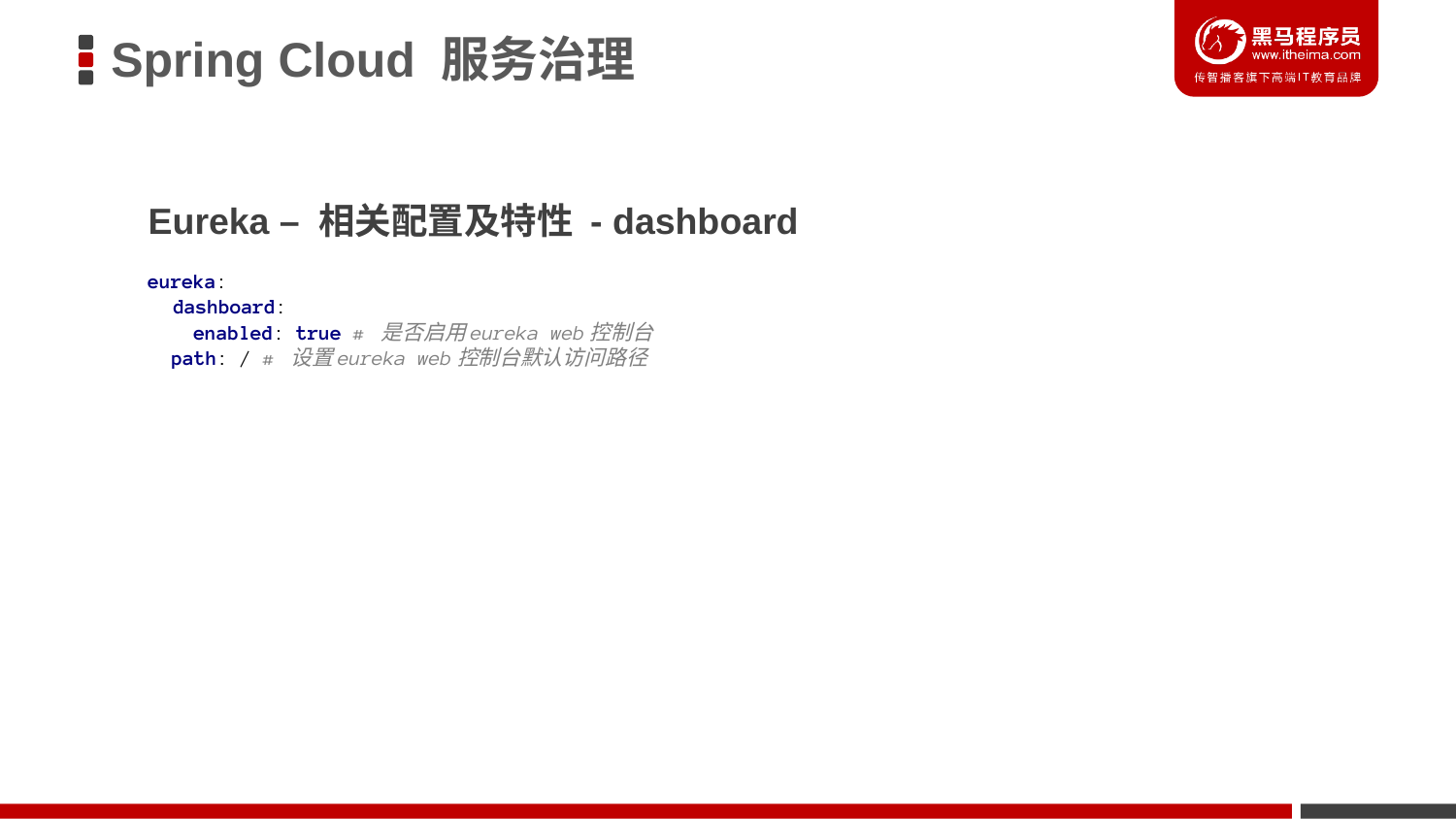

Spring Cloud 服务治理

Eureka – 相关配置及特性 - dashboard
eureka:
  dashboard:
    enabled: true # 是否启用eureka web控制台
    path: / # 设置eureka web控制台默认访问路径